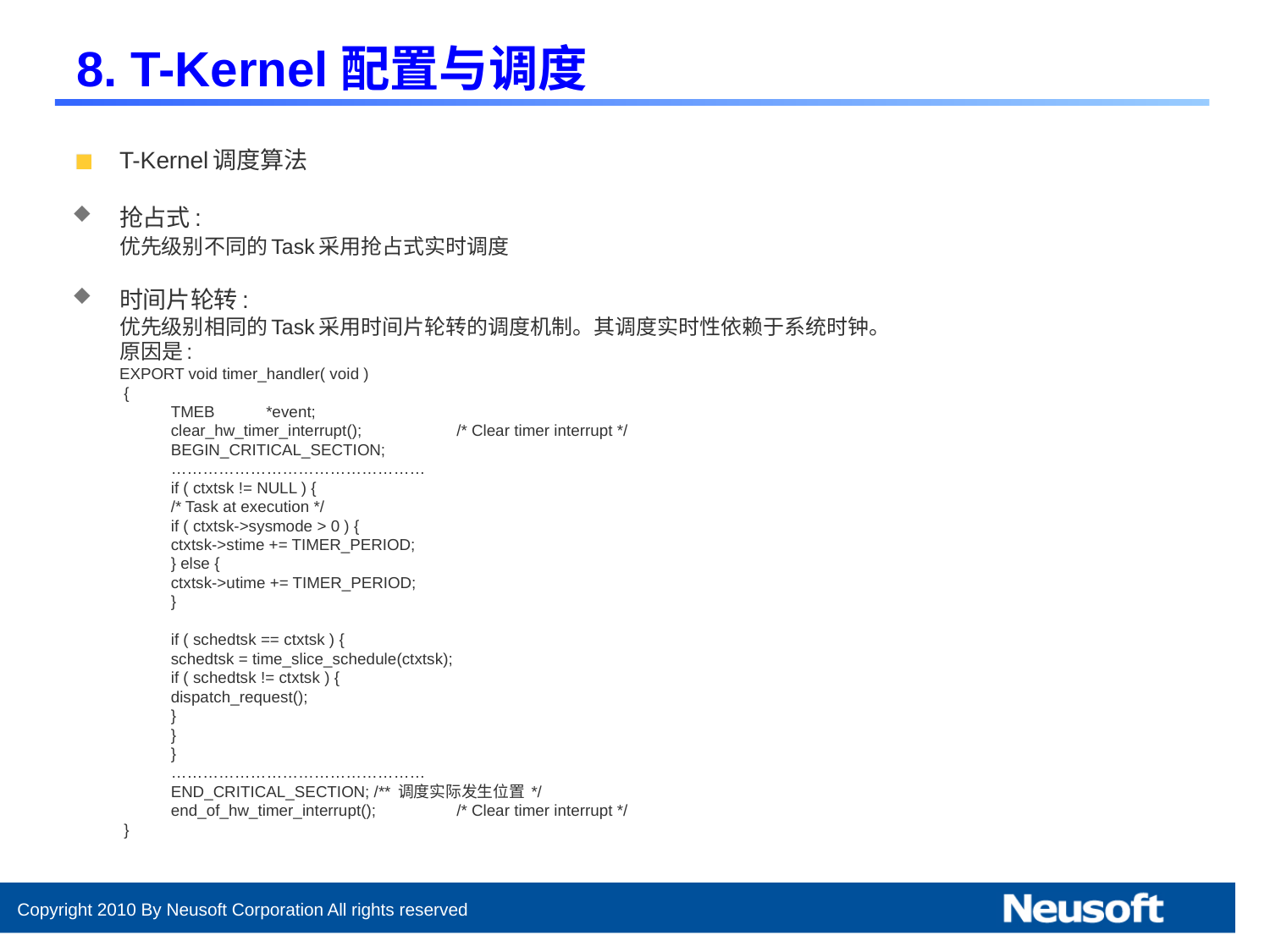

# 8. T-Kernel配置与调度
T-Kernel调度算法

抢占式:
	优先级别不同的Task采用抢占式实时调度

时间片轮转:
	优先级别相同的Task采用时间片轮转的调度机制。其调度实时性依赖于系统时钟。
	原因是:
	EXPORT void timer_handler( void )
{
	TMEB	*event;
	clear_hw_timer_interrupt();		/* Clear timer interrupt */
	BEGIN_CRITICAL_SECTION;
	…………………………………………
	if ( ctxtsk != NULL ) {
		/* Task at execution */
		if ( ctxtsk->sysmode > 0 ) {
			ctxtsk->stime += TIMER_PERIOD;
		} else {
			ctxtsk->utime += TIMER_PERIOD;
		}

		if ( schedtsk == ctxtsk ) {
			schedtsk = time_slice_schedule(ctxtsk);
			if ( schedtsk != ctxtsk ) {
				dispatch_request();
			}
		}
	}
	…………………………………………
	END_CRITICAL_SECTION; /** 调度实际发生位置 */
	end_of_hw_timer_interrupt();		/* Clear timer interrupt */
}